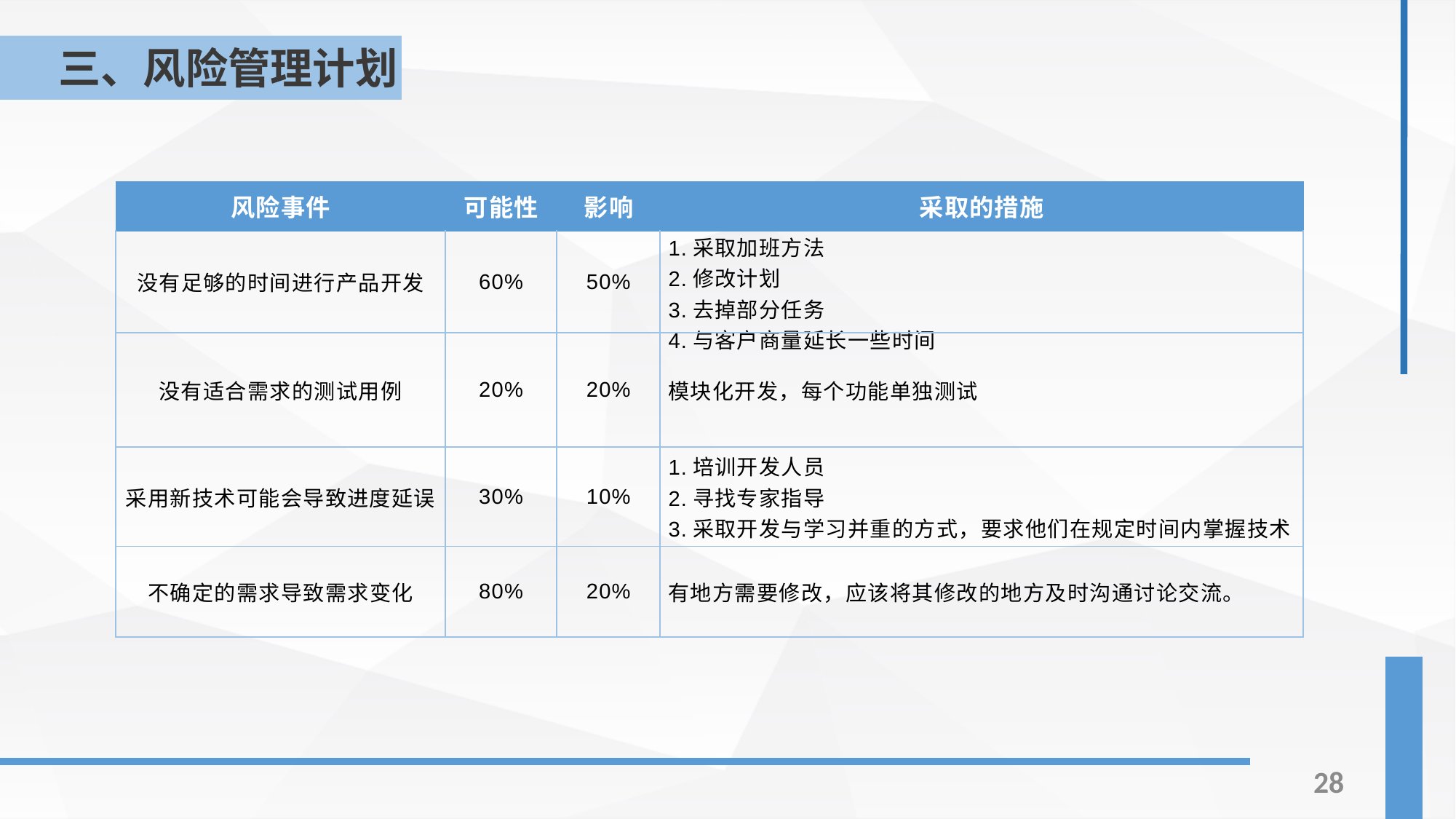

三、风险管理计划
| 风险事件 | 可能性 | 影响 | 采取的措施 |
| --- | --- | --- | --- |
| 没有足够的时间进行产品开发 | 60% | 50% | 1.采取加班方法 2.修改计划 3.去掉部分任务 4.与客户商量延长一些时间 |
| 没有适合需求的测试用例 | 20% | 20% | 模块化开发，每个功能单独测试 |
| 采用新技术可能会导致进度延误 | 30% | 10% | 1.培训开发人员 2.寻找专家指导 3.采取开发与学习并重的方式，要求他们在规定时间内掌握技术 |
| 不确定的需求导致需求变化 | 80% | 20% | 有地方需要修改，应该将其修改的地方及时沟通讨论交流。 |

28